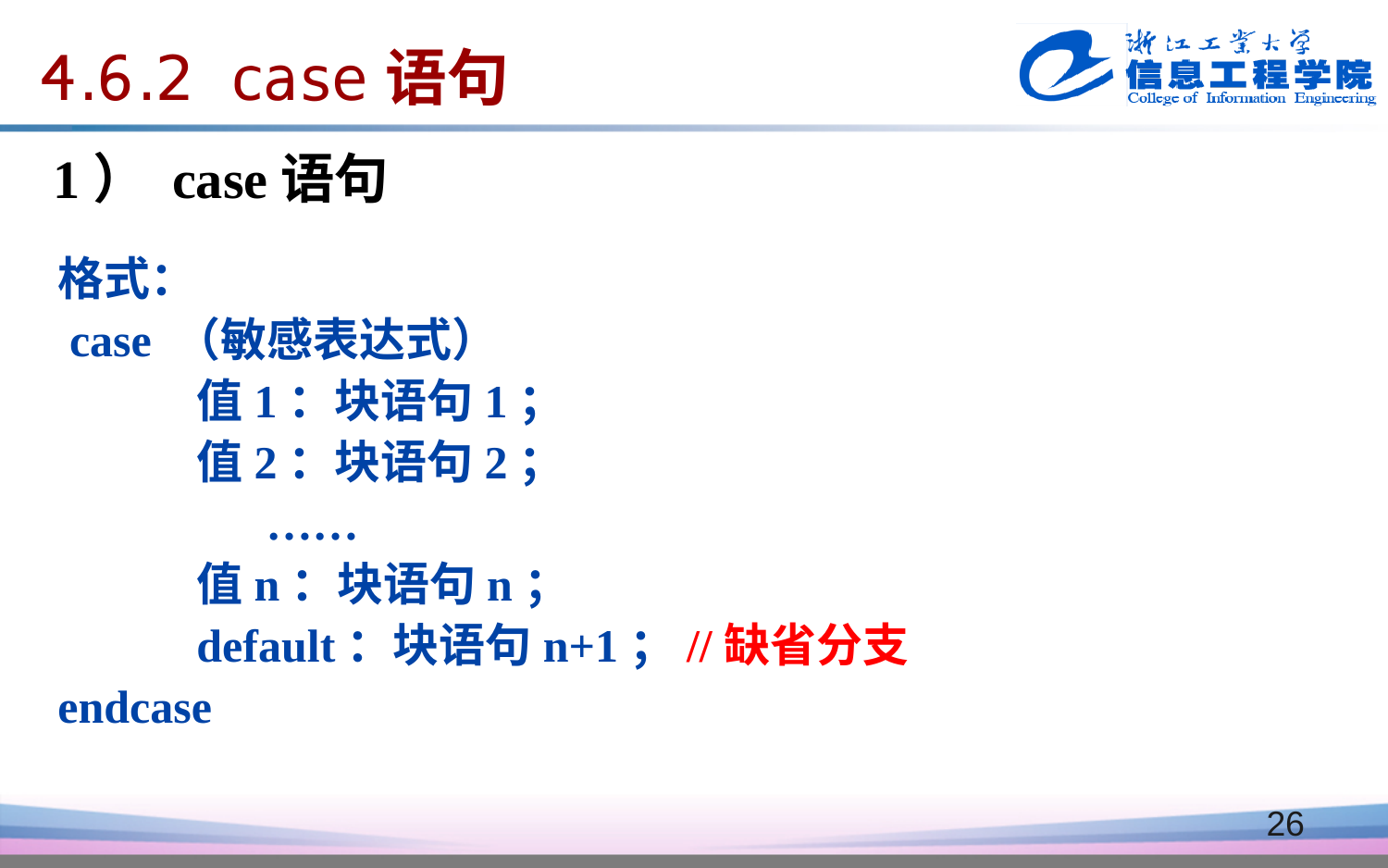

4.6.2  case语句
1） case语句
格式：
 case （敏感表达式）
	值1：块语句1；
	值2：块语句2；
	      ……
	值n：块语句n；
	default：块语句n+1；//缺省分支
endcase
26